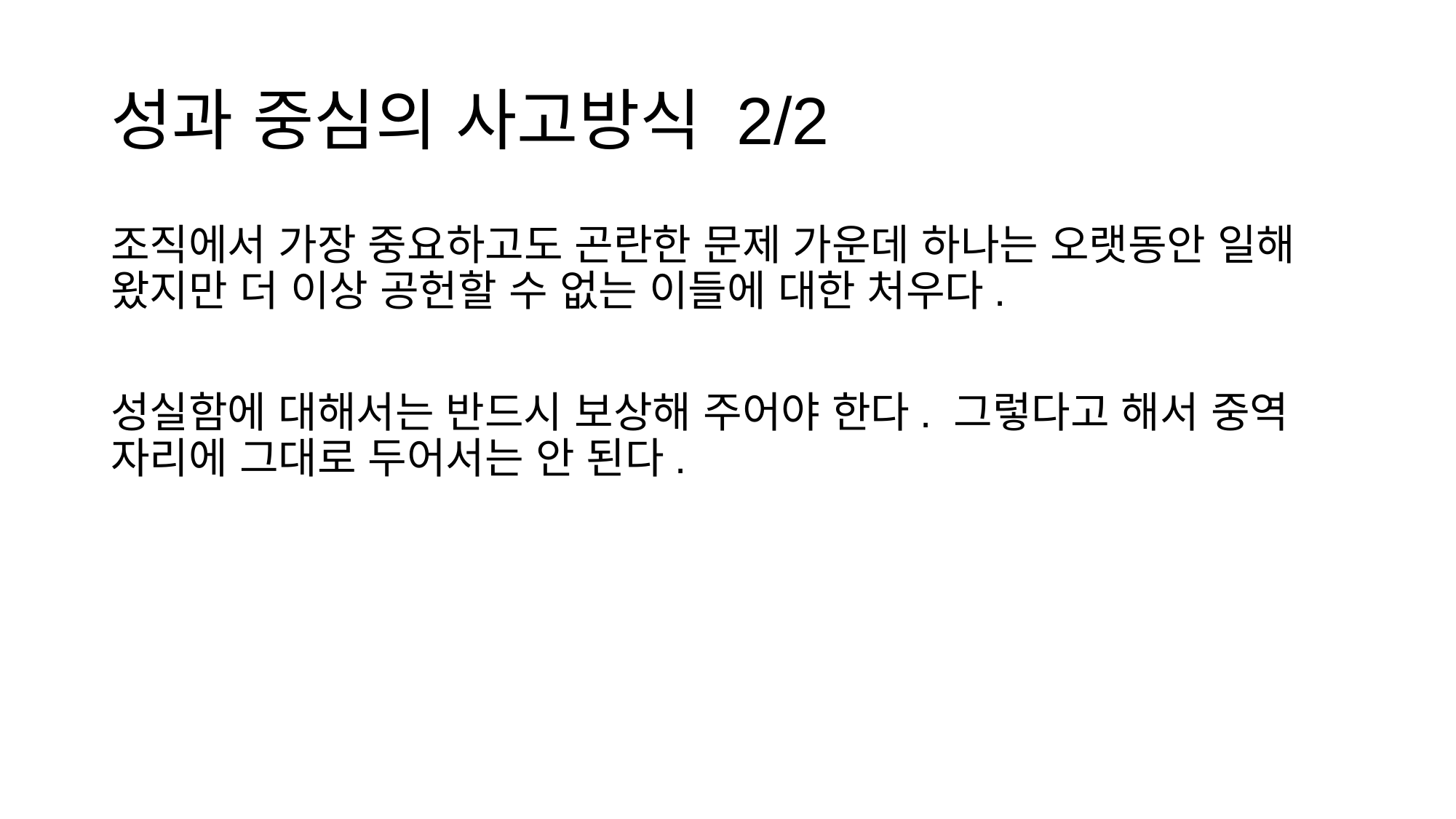

# 성과 중심의 사고방식 2/2
조직에서 가장 중요하고도 곤란한 문제 가운데 하나는 오랫동안 일해 왔지만 더 이상 공헌할 수 없는 이들에 대한 처우다.

성실함에 대해서는 반드시 보상해 주어야 한다. 그렇다고 해서 중역 자리에 그대로 두어서는 안 된다.